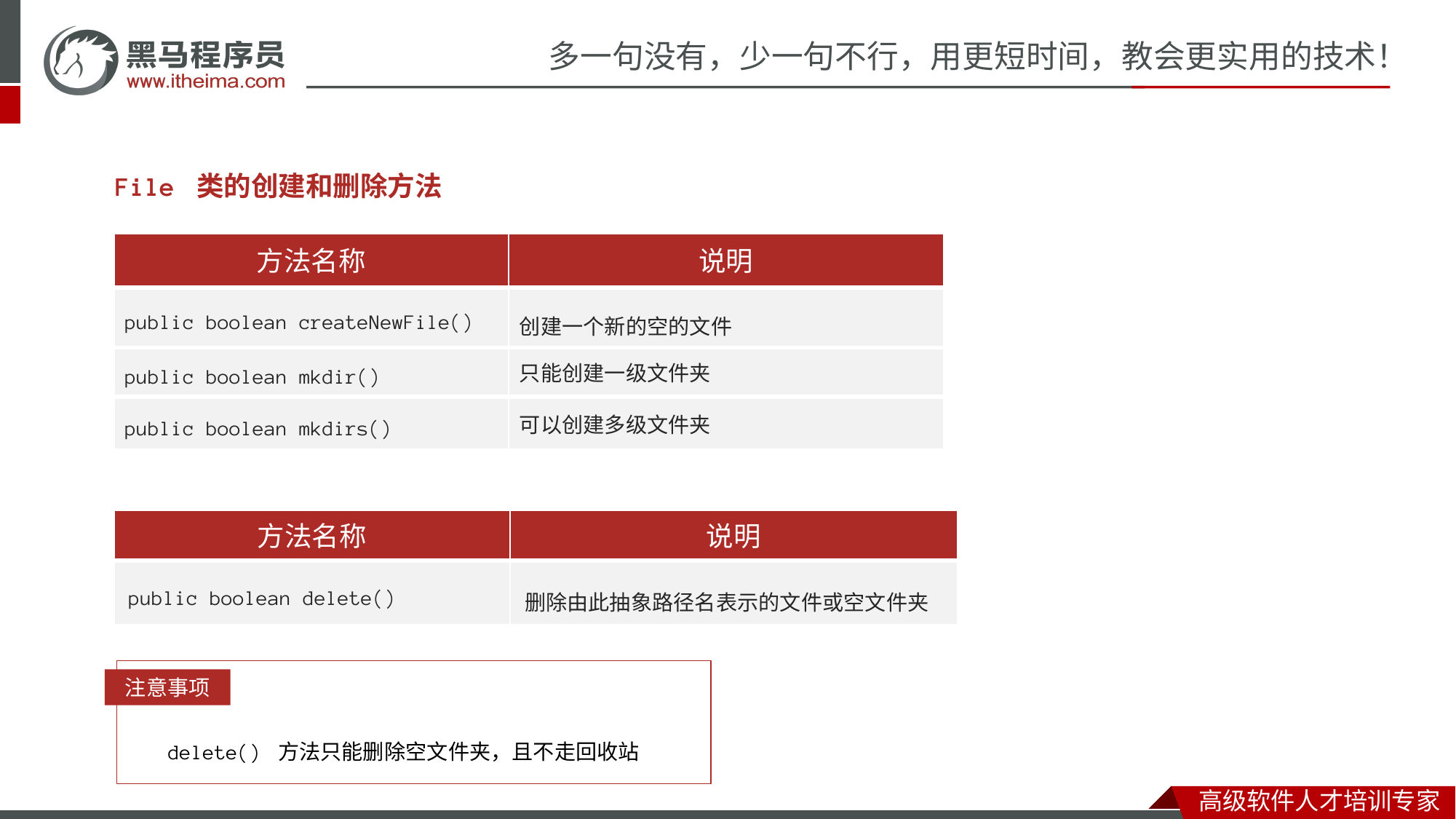

File 类的创建和删除方法
| 方法名称 | 说明 |
| --- | --- |
| public boolean createNewFile() | 创建一个新的空的文件 |
| public boolean mkdir() | 只能创建一级文件夹 |
| public boolean mkdirs() | 可以创建多级文件夹 |
| 方法名称 | 说明 |
| --- | --- |
| public boolean delete​() | 删除由此抽象路径名表示的文件或空文件夹 |

注意事项
 delete() 方法只能删除空文件夹，且不走回收站